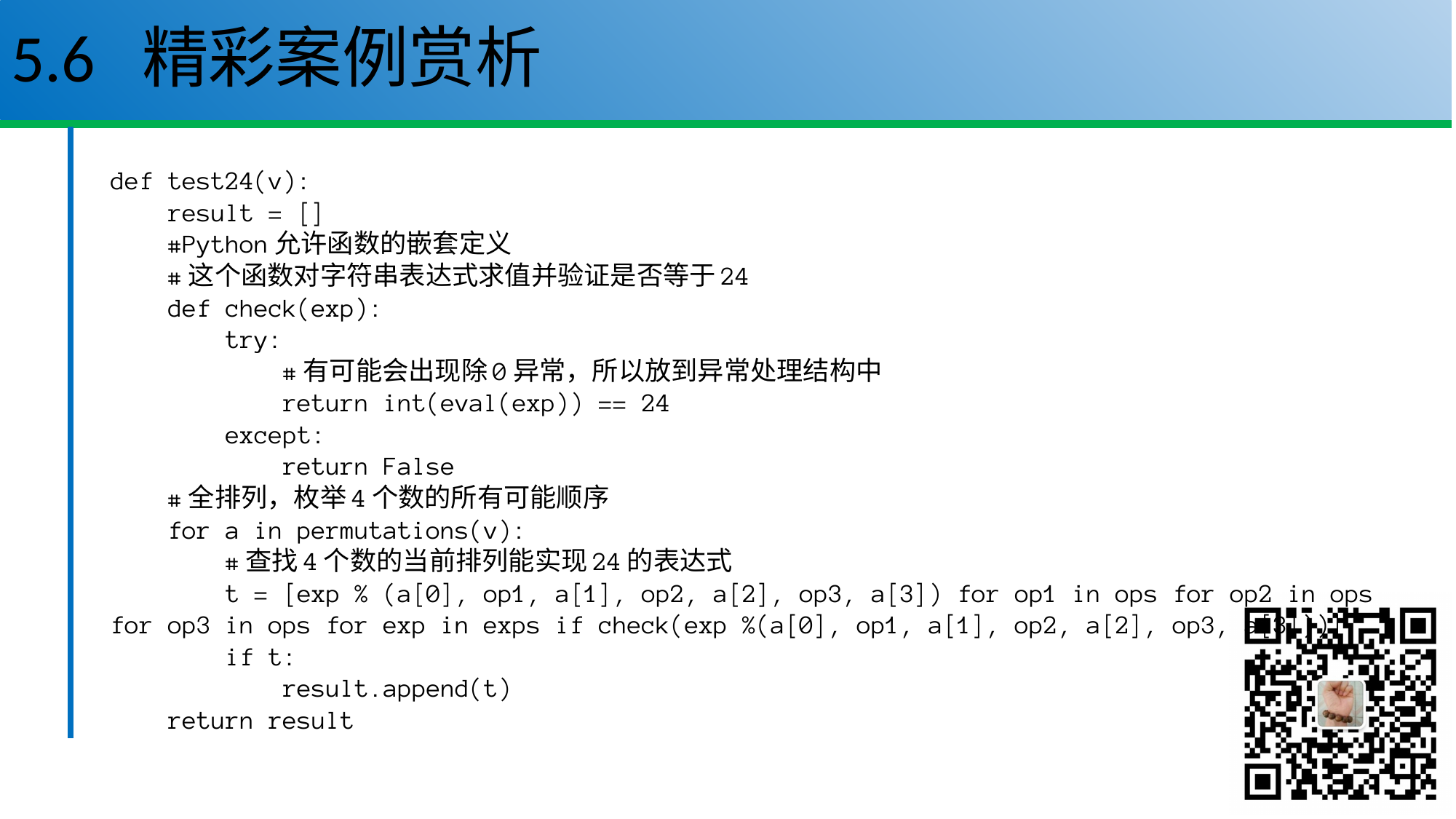

# 5.6  精彩案例赏析
def test24(v):
    result = []
    #Python允许函数的嵌套定义
    #这个函数对字符串表达式求值并验证是否等于24
    def check(exp):
        try:
            #有可能会出现除0异常，所以放到异常处理结构中
            return int(eval(exp)) == 24
        except:
            return False
    #全排列，枚举4个数的所有可能顺序
    for a in permutations(v):
        #查找4个数的当前排列能实现24的表达式
        t = [exp % (a[0], op1, a[1], op2, a[2], op3, a[3]) for op1 in ops for op2 in ops for op3 in ops for exp in exps if check(exp %(a[0], op1, a[1], op2, a[2], op3, a[3]))]
        if t:
            result.append(t)
    return result
86